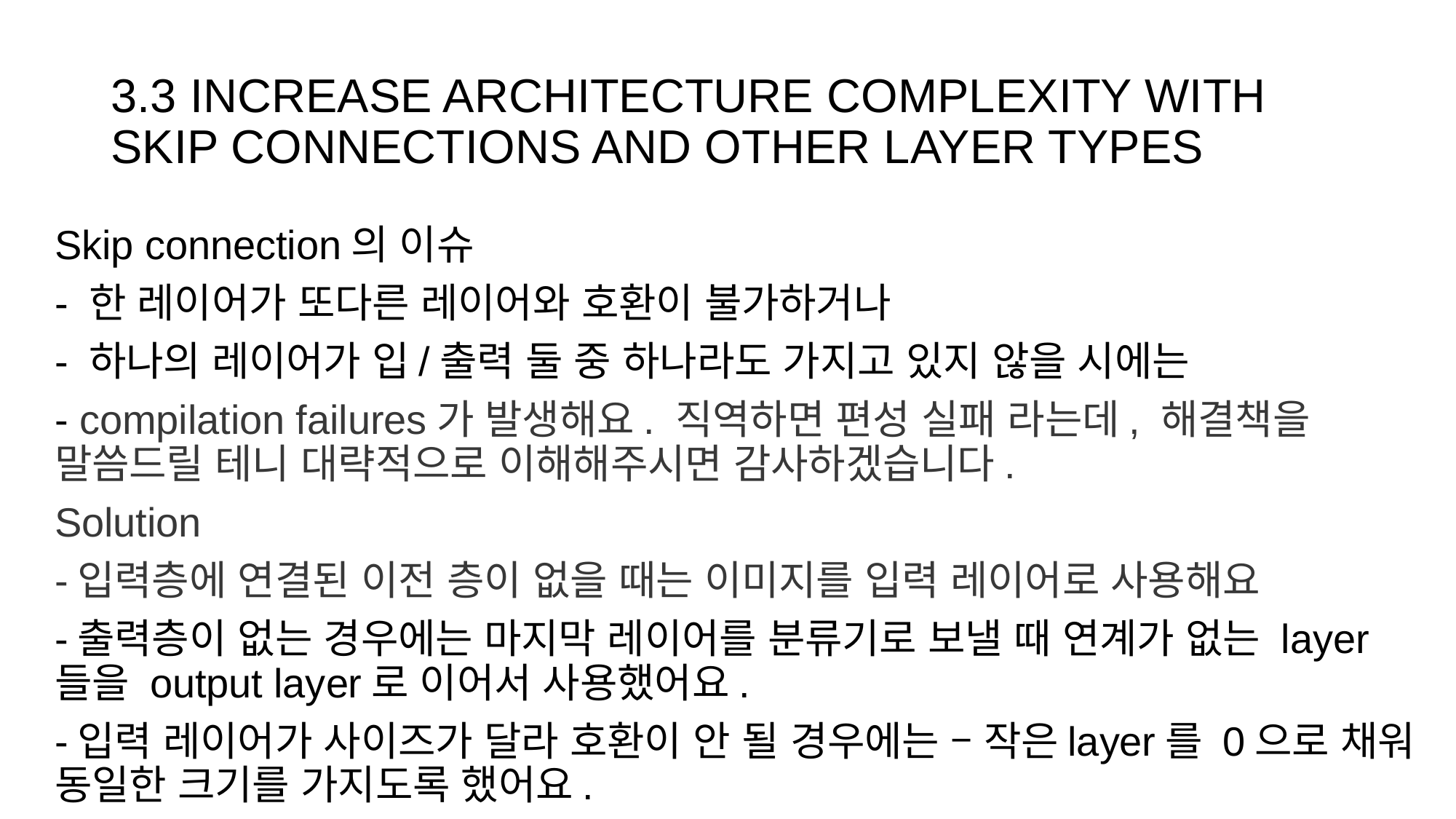

# 3.3 INCREASE ARCHITECTURE COMPLEXITY WITH SKIP CONNECTIONS AND OTHER LAYER TYPES
Skip connection의 이슈
- 한 레이어가 또다른 레이어와 호환이 불가하거나
- 하나의 레이어가 입/출력 둘 중 하나라도 가지고 있지 않을 시에는
- compilation failures가 발생해요. 직역하면 편성 실패 라는데, 해결책을 말씀드릴 테니 대략적으로 이해해주시면 감사하겠습니다.
Solution
-입력층에 연결된 이전 층이 없을 때는 이미지를 입력 레이어로 사용해요
-출력층이 없는 경우에는 마지막 레이어를 분류기로 보낼 때 연계가 없는 layer들을 output layer로 이어서 사용했어요.
-입력 레이어가 사이즈가 달라 호환이 안 될 경우에는 – 작은layer를 0으로 채워 동일한 크기를 가지도록 했어요.